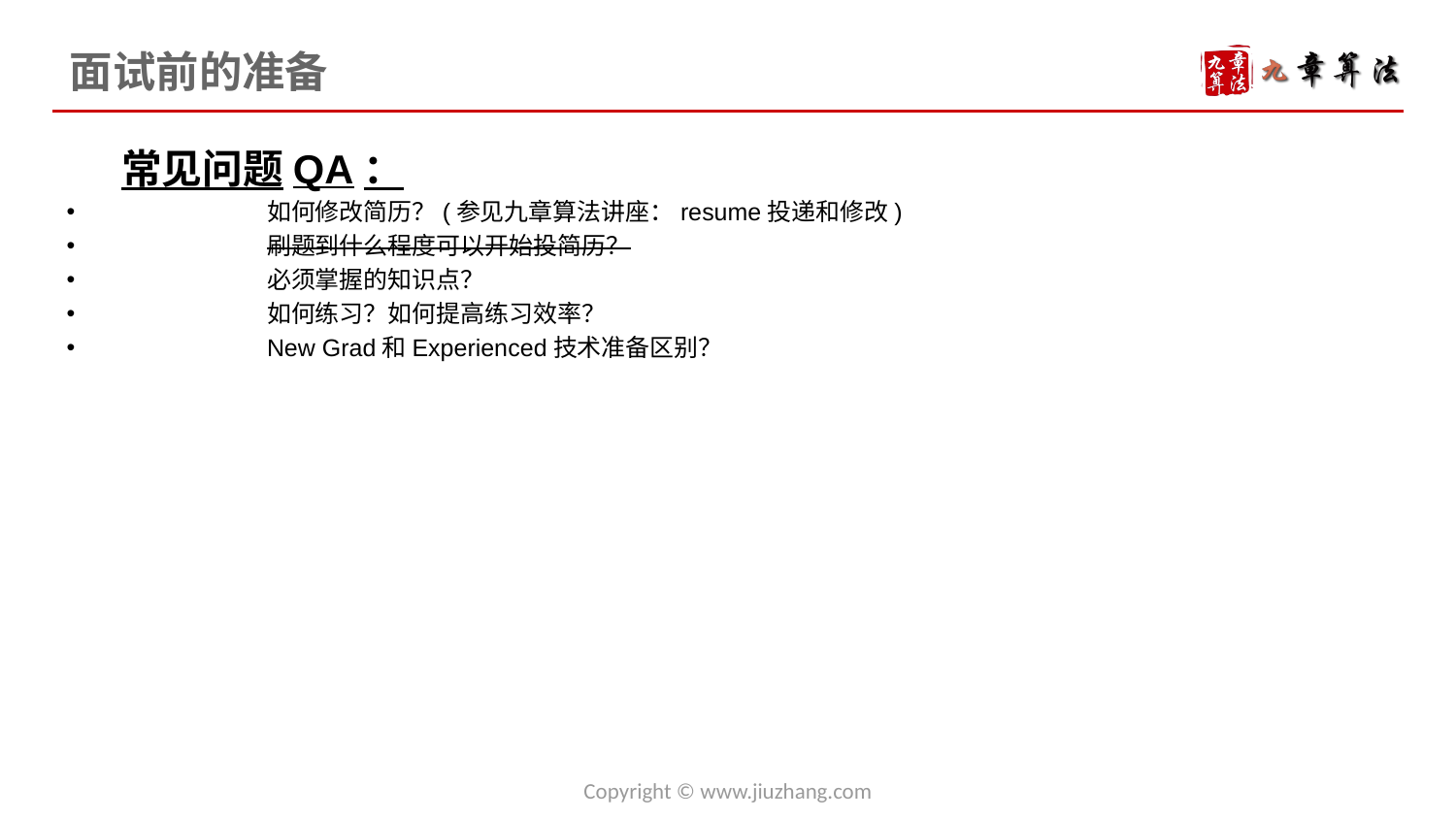

# 面试前的准备
	常见问题QA：
	如何修改简历？(参见九章算法讲座：resume投递和修改)
	刷题到什么程度可以开始投简历？
	必须掌握的知识点？
	如何练习？如何提高练习效率？
	New Grad和Experienced技术准备区别？